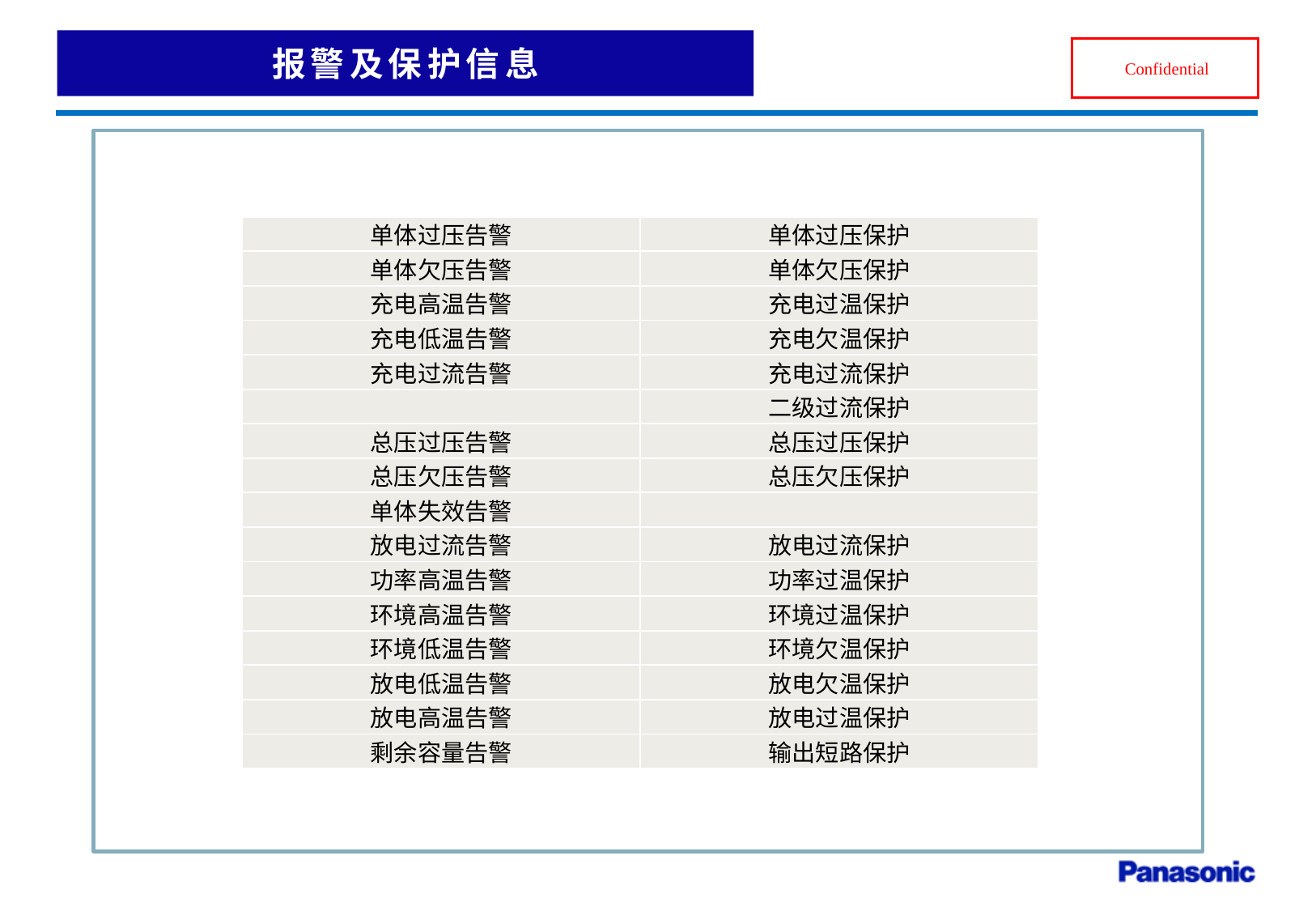

报警及保护信息

| 单体过压告警 | 单体过压保护 |
| --- | --- |
| 单体欠压告警 | 单体欠压保护 |
| 充电高温告警 | 充电过温保护 |
| 充电低温告警 | 充电欠温保护 |
| 充电过流告警 | 充电过流保护 |
|  | 二级过流保护 |
| 总压过压告警 | 总压过压保护 |
| 总压欠压告警 | 总压欠压保护 |
| 单体失效告警 |  |
| 放电过流告警 | 放电过流保护 |
| 功率高温告警 | 功率过温保护 |
| 环境高温告警 | 环境过温保护 |
| 环境低温告警 | 环境欠温保护 |
| 放电低温告警 | 放电欠温保护 |
| 放电高温告警 | 放电过温保护 |
| 剩余容量告警 | 输出短路保护 |